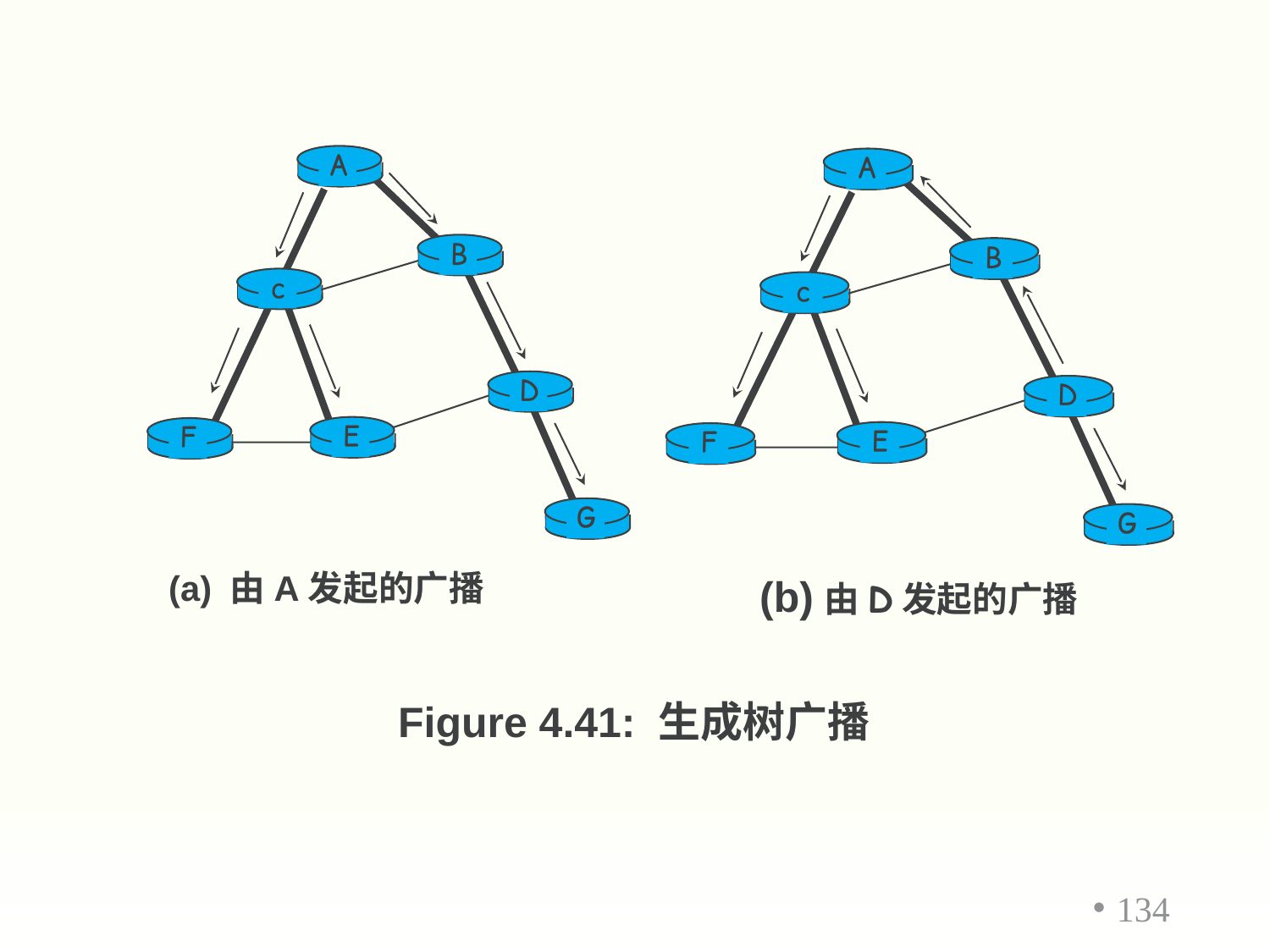

A

B

c

D

E

F

G

A

B

c

D

E

F

G

(a) 由A发起的广播
(b)由D发起的广播

Figure 4.41: 生成树广播
134